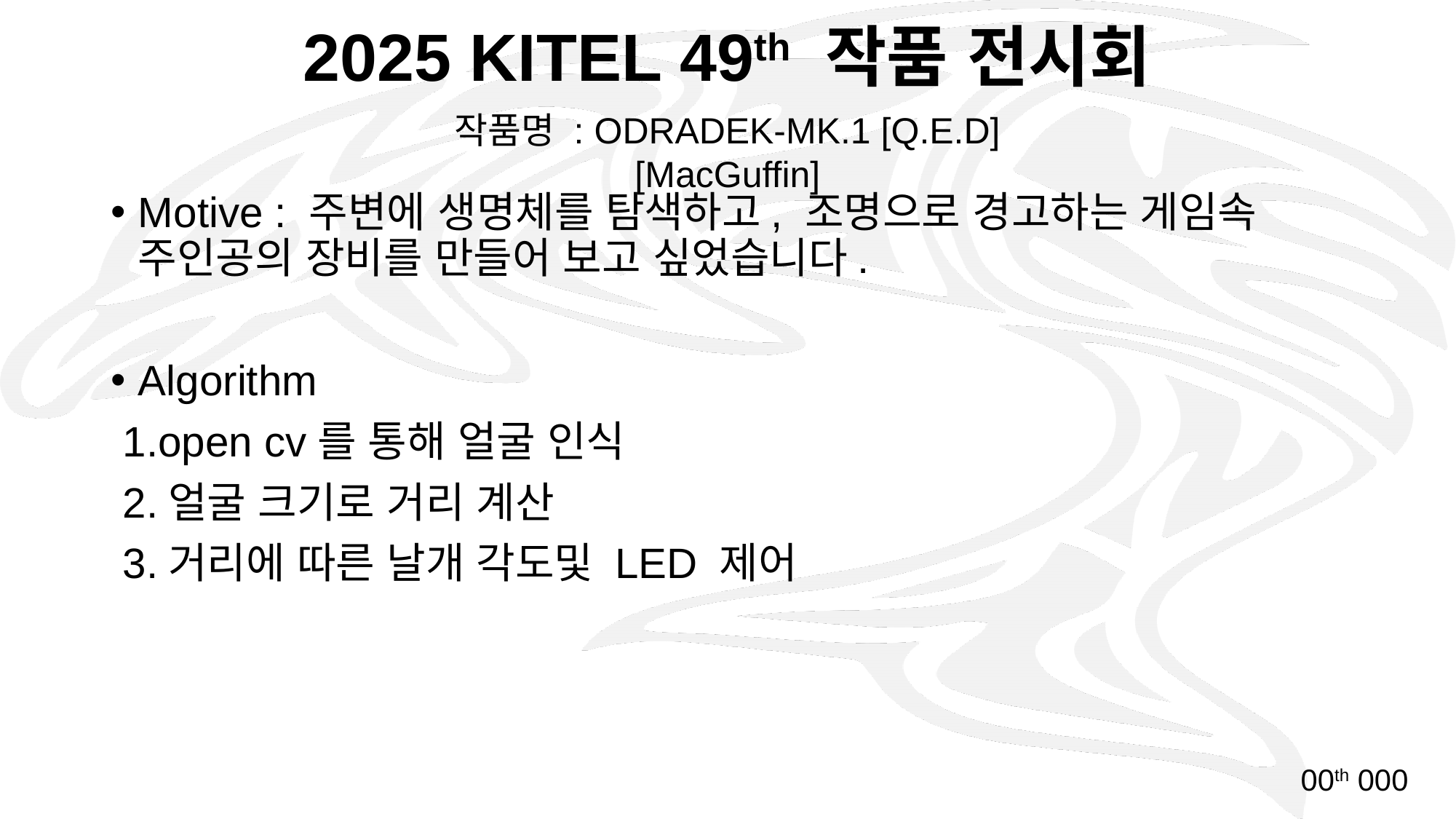

# 2025 KITEL 49th 작품 전시회
작품명 : ODRADEK-MK.1 [Q.E.D][MacGuffin]
Motive : 주변에 생명체를 탐색하고, 조명으로 경고하는 게임속 주인공의 장비를 만들어 보고 싶었습니다.

Algorithm
 1.open cv를 통해 얼굴 인식
 2.얼굴 크기로 거리 계산
 3.거리에 따른 날개 각도및 LED 제어

00th 000